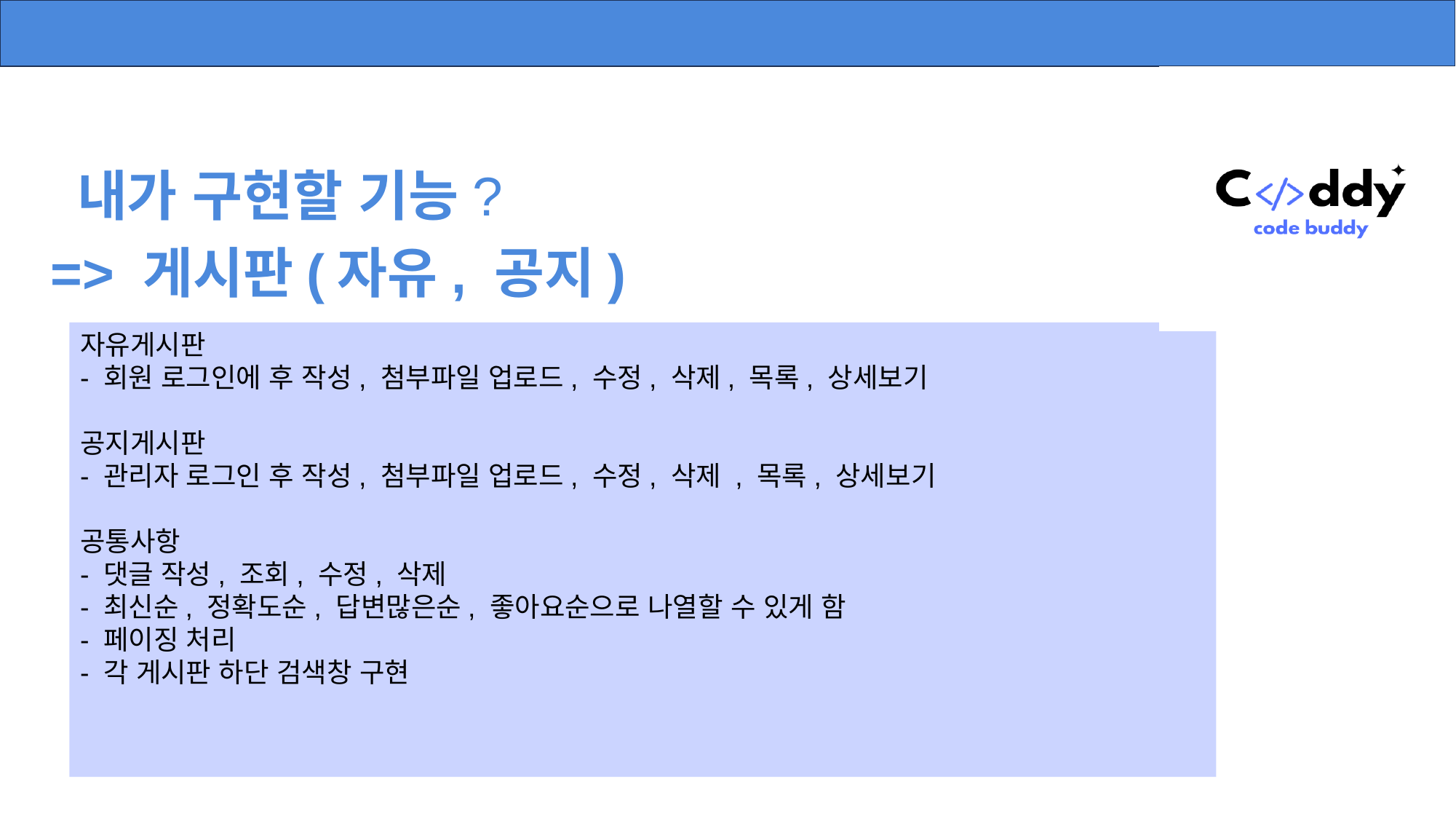

내가 구현할 기능?
=> 게시판(자유, 공지)
자유게시판
- 회원 로그인에 후 작성, 첨부파일 업로드, 수정, 삭제, 목록, 상세보기
공지게시판
- 관리자 로그인 후 작성, 첨부파일 업로드, 수정, 삭제 , 목록, 상세보기
공통사항
- 댓글 작성, 조회, 수정, 삭제
- 최신순, 정확도순, 답변많은순, 좋아요순으로 나열할 수 있게 함
- 페이징 처리
- 각 게시판 하단 검색창 구현